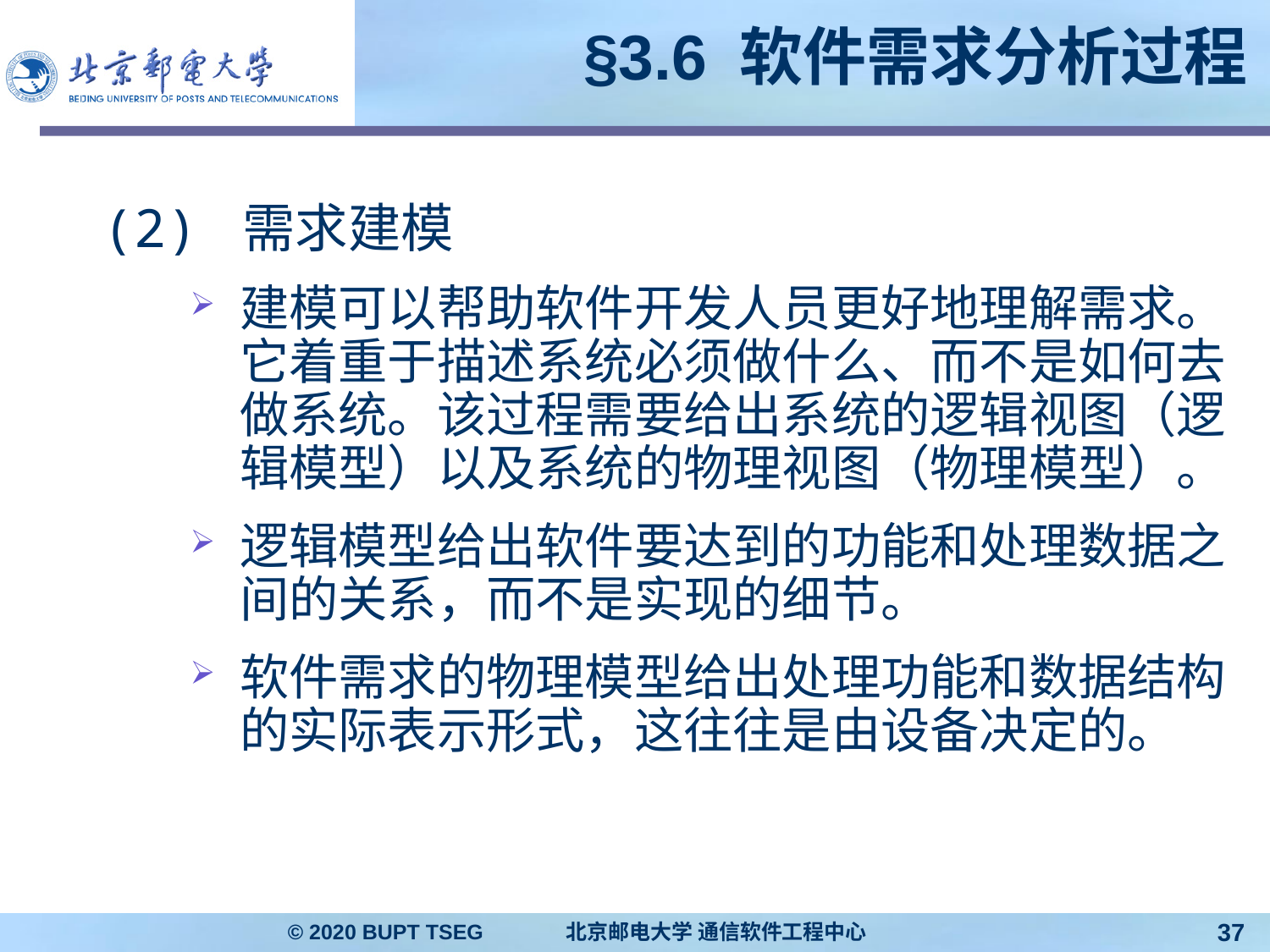

# §3.6 软件需求分析过程
(2) 需求建模
建模可以帮助软件开发人员更好地理解需求。它着重于描述系统必须做什么、而不是如何去做系统。该过程需要给出系统的逻辑视图（逻辑模型）以及系统的物理视图（物理模型）。
逻辑模型给出软件要达到的功能和处理数据之间的关系，而不是实现的细节。
软件需求的物理模型给出处理功能和数据结构的实际表示形式，这往往是由设备决定的。

© 2020 BUPT TSEG             北京邮电大学 通信软件工程中心